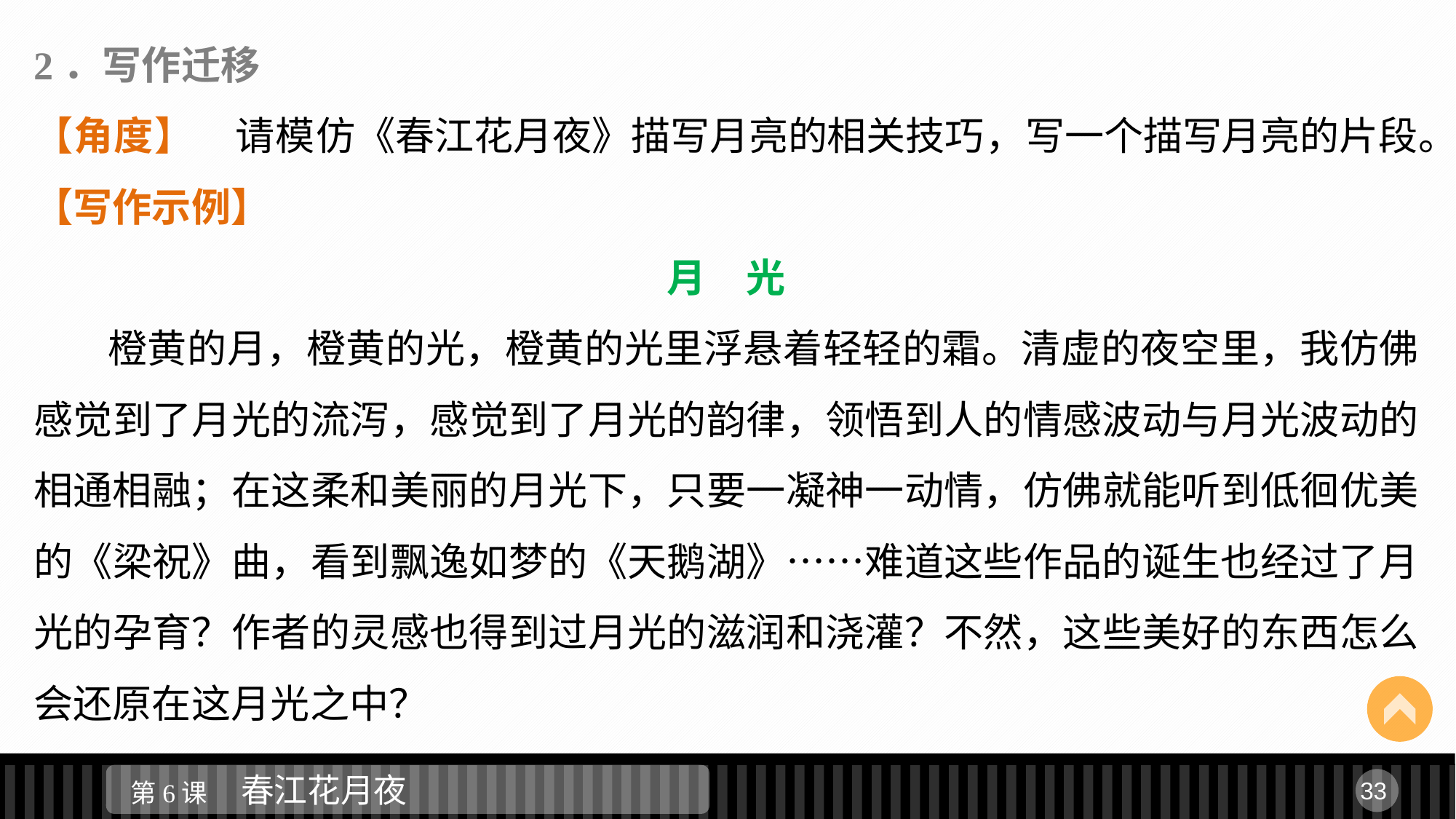

2．写作迁移
【角度】　请模仿《春江花月夜》描写月亮的相关技巧，写一个描写月亮的片段。
【写作示例】
月　光
       橙黄的月，橙黄的光，橙黄的光里浮悬着轻轻的霜。清虚的夜空里，我仿佛感觉到了月光的流泻，感觉到了月光的韵律，领悟到人的情感波动与月光波动的相通相融；在这柔和美丽的月光下，只要一凝神一动情，仿佛就能听到低徊优美的《梁祝》曲，看到飘逸如梦的《天鹅湖》……难道这些作品的诞生也经过了月光的孕育？作者的灵感也得到过月光的滋润和浇灌？不然，这些美好的东西怎么会还原在这月光之中？